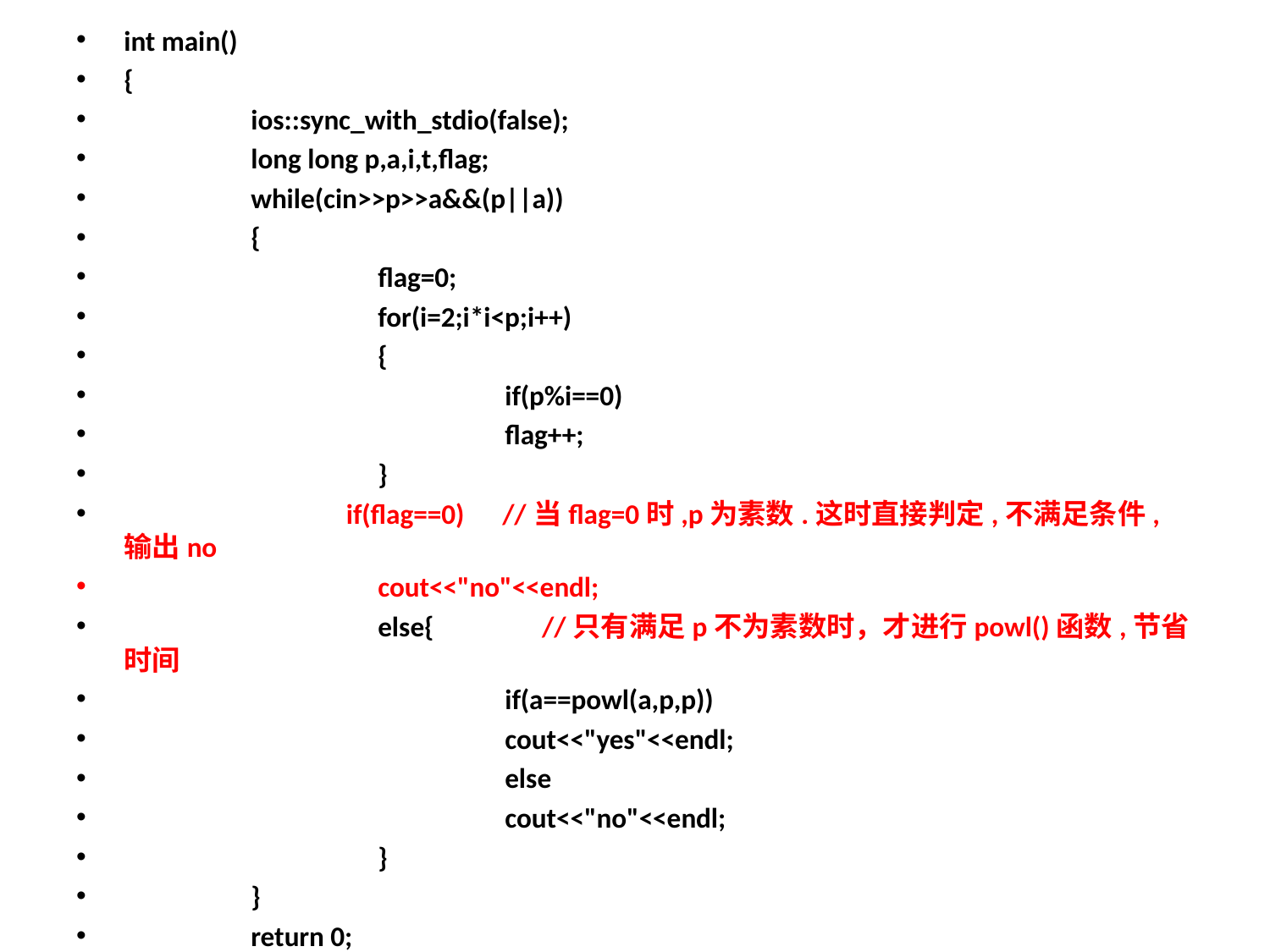

int main()
{
	ios::sync_with_stdio(false);
	long long p,a,i,t,flag;
	while(cin>>p>>a&&(p||a))
	{
		flag=0;
		for(i=2;i*i<p;i++)
		{
			if(p%i==0)
			flag++;
		}
                                   if(flag==0)      //当flag=0时,p为素数.这时直接判定,不满足条件,输出no
		cout<<"no"<<endl;
		else{                 //只有满足p不为素数时，才进行powl()函数,节省时间
			if(a==powl(a,p,p))
			cout<<"yes"<<endl;
			else
			cout<<"no"<<endl;
		}
	}
	return 0;
}
#